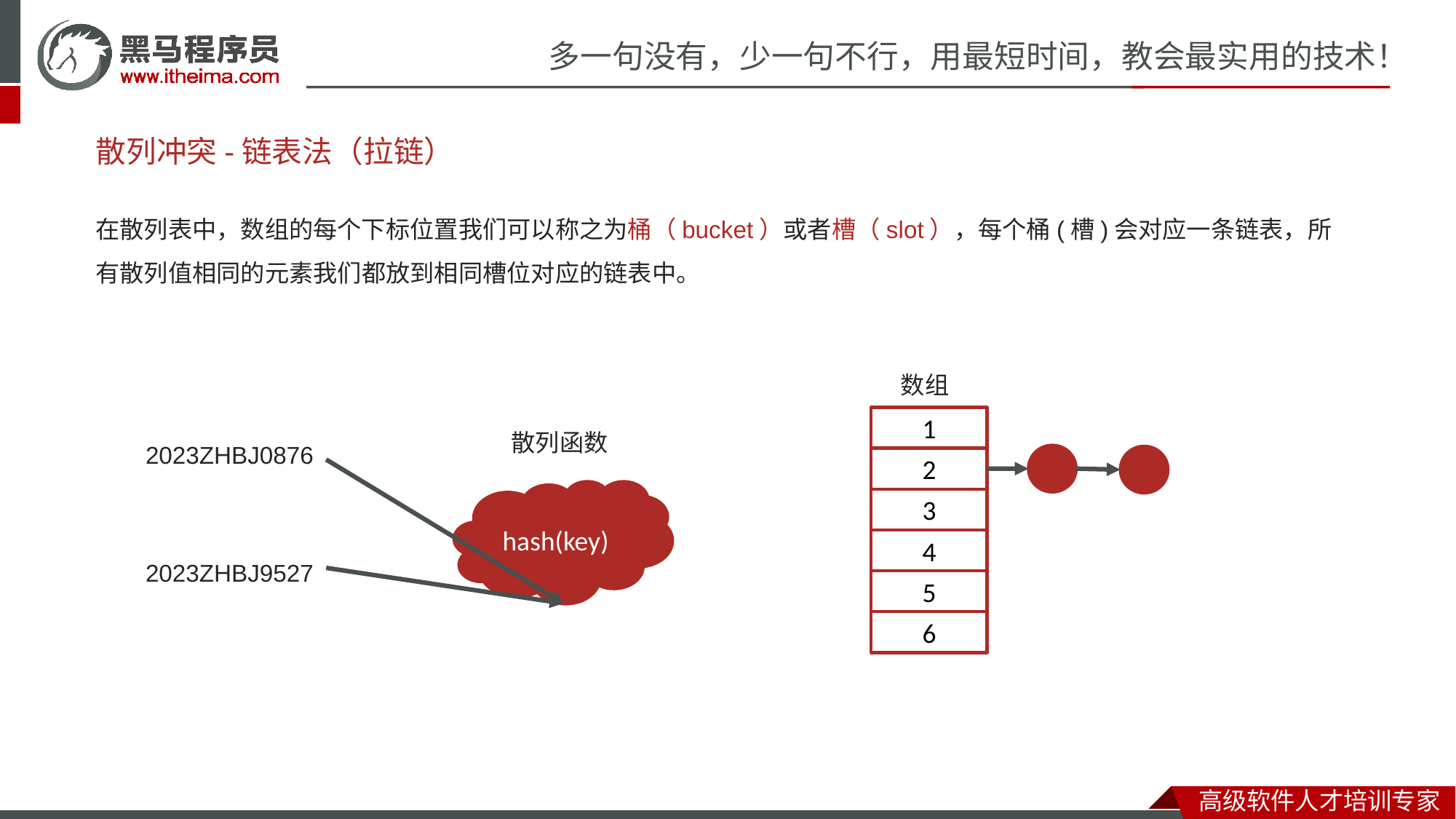

# 散列冲突-链表法（拉链）
在散列表中，数组的每个下标位置我们可以称之为桶（bucket）或者槽（slot），每个桶(槽)会对应一条链表，所有散列值相同的元素我们都放到相同槽位对应的链表中。
数组
1
2
3
4
5
6
散列函数
2023ZHBJ0876

hash(key)
2023ZHBJ9527